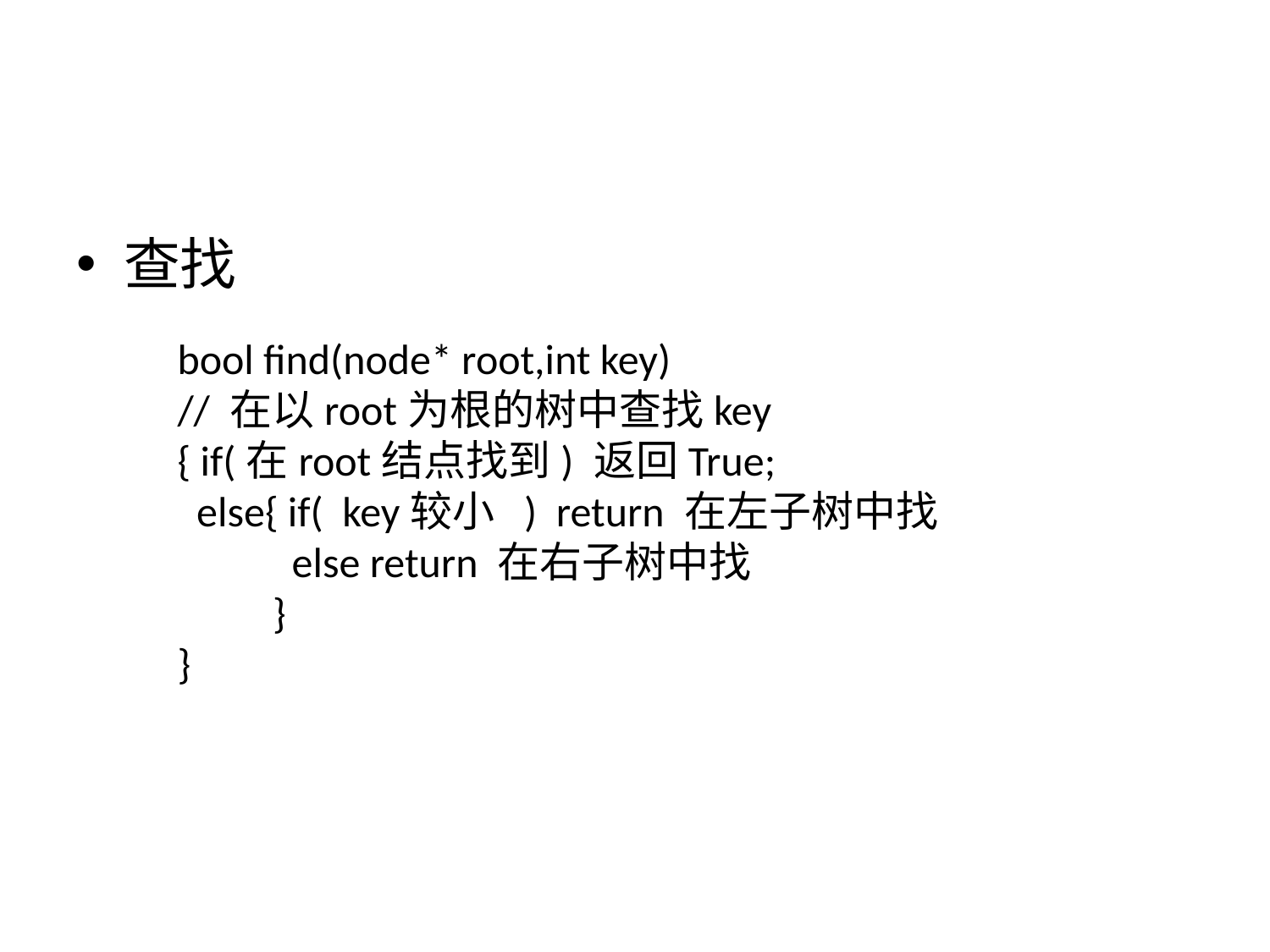

#
查找
bool find(node* root,int key)
// 在以root为根的树中查找key
{ if(在root结点找到) 返回True;
  else{ if(  key较小  )  return 在左子树中找
            else return 在右子树中找
          }
}